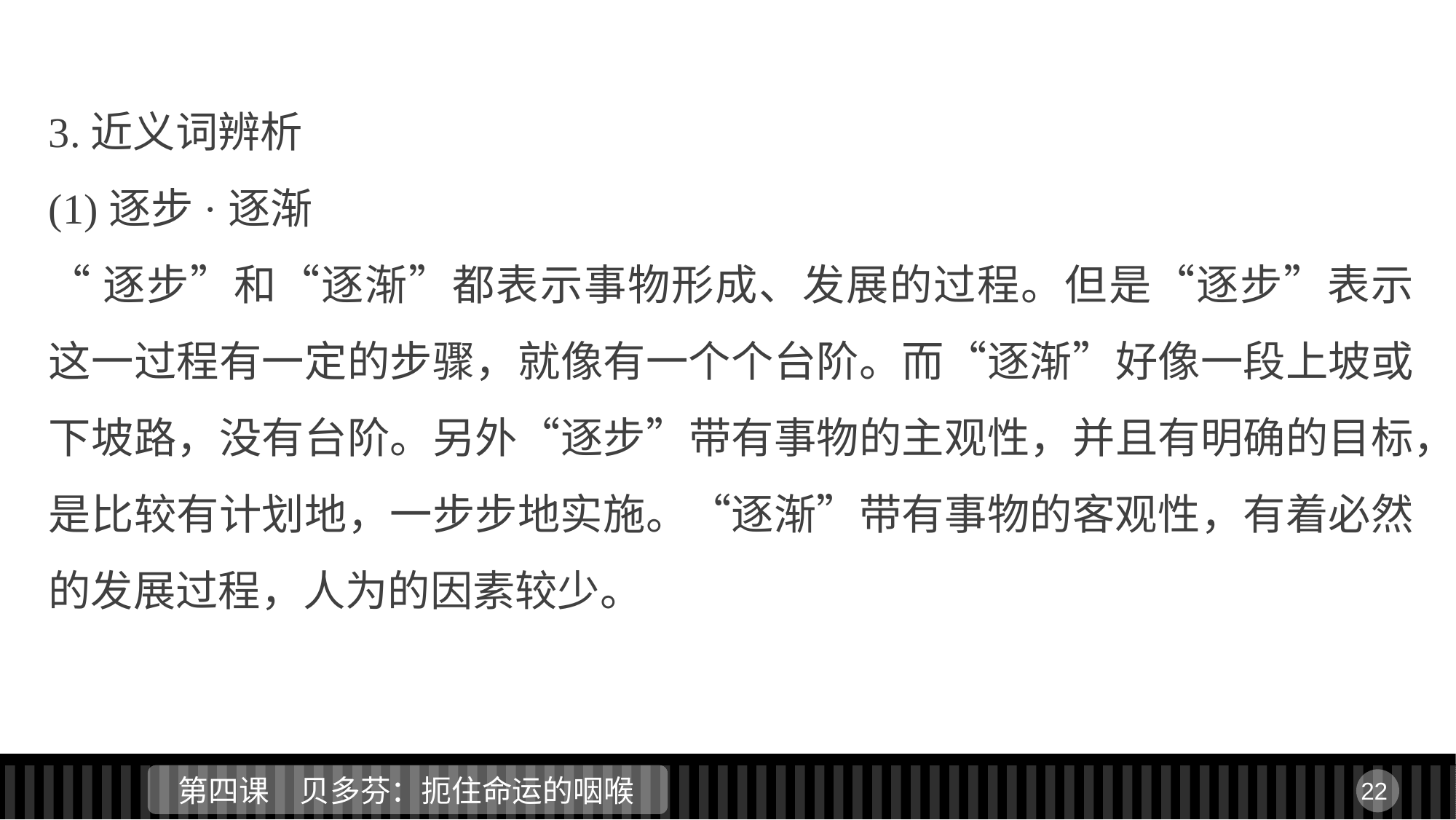

3.近义词辨析
(1)逐步·逐渐
“逐步”和“逐渐”都表示事物形成、发展的过程。但是“逐步”表示这一过程有一定的步骤，就像有一个个台阶。而“逐渐”好像一段上坡或下坡路，没有台阶。另外“逐步”带有事物的主观性，并且有明确的目标，是比较有计划地，一步步地实施。“逐渐”带有事物的客观性，有着必然的发展过程，人为的因素较少。